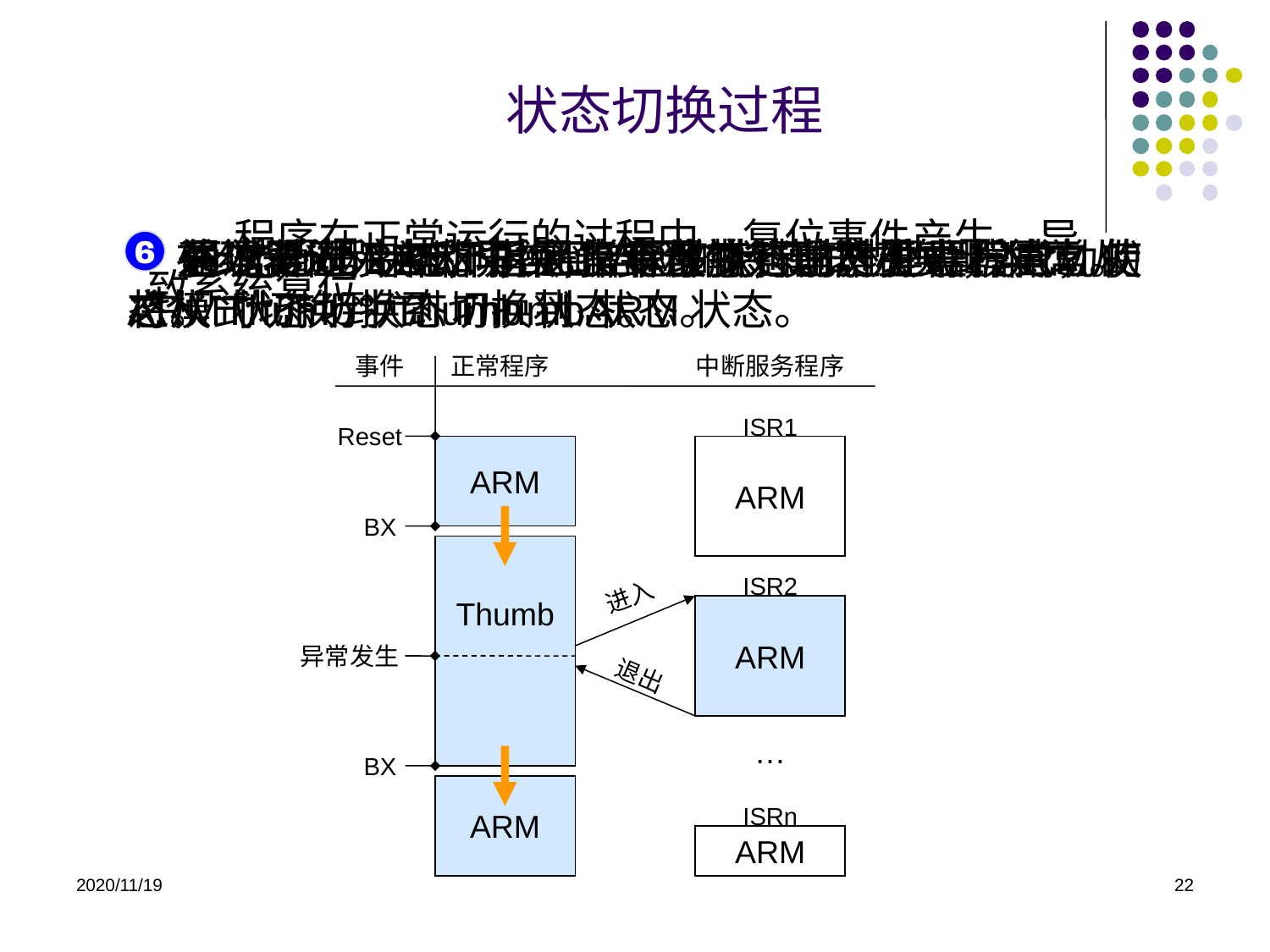

状态切换过程
        程序在正常运行的过程中，复位事件产生，导致系统复位。
    系统复位，自动切换到ARM状态。
1
    通过BX和BLX指令改变当前处理器模式，使之从ARM状态切换到Thumb状态。
2
    在Thumb状态下，正常程序执行时产生中断异常。
3
    处理器进入中断异常，自动的将模式切换到ARM状态。
4
    异常处理完毕，返回正常程序，此时处理器自动的将模式切换到Thumb状态。
5
    再次通过BX和BLX指令改变当前处理器模式，使之从Thumb状态切换到ARM状态。
6
事件
正常程序
中断服务程序

ISR1
Reset

ARM
ARM
BX

Thumb

ISR2
ARM
…
BX

ARM
ISRn
ARM

进入

异常发生

退出

2020/11/19
22